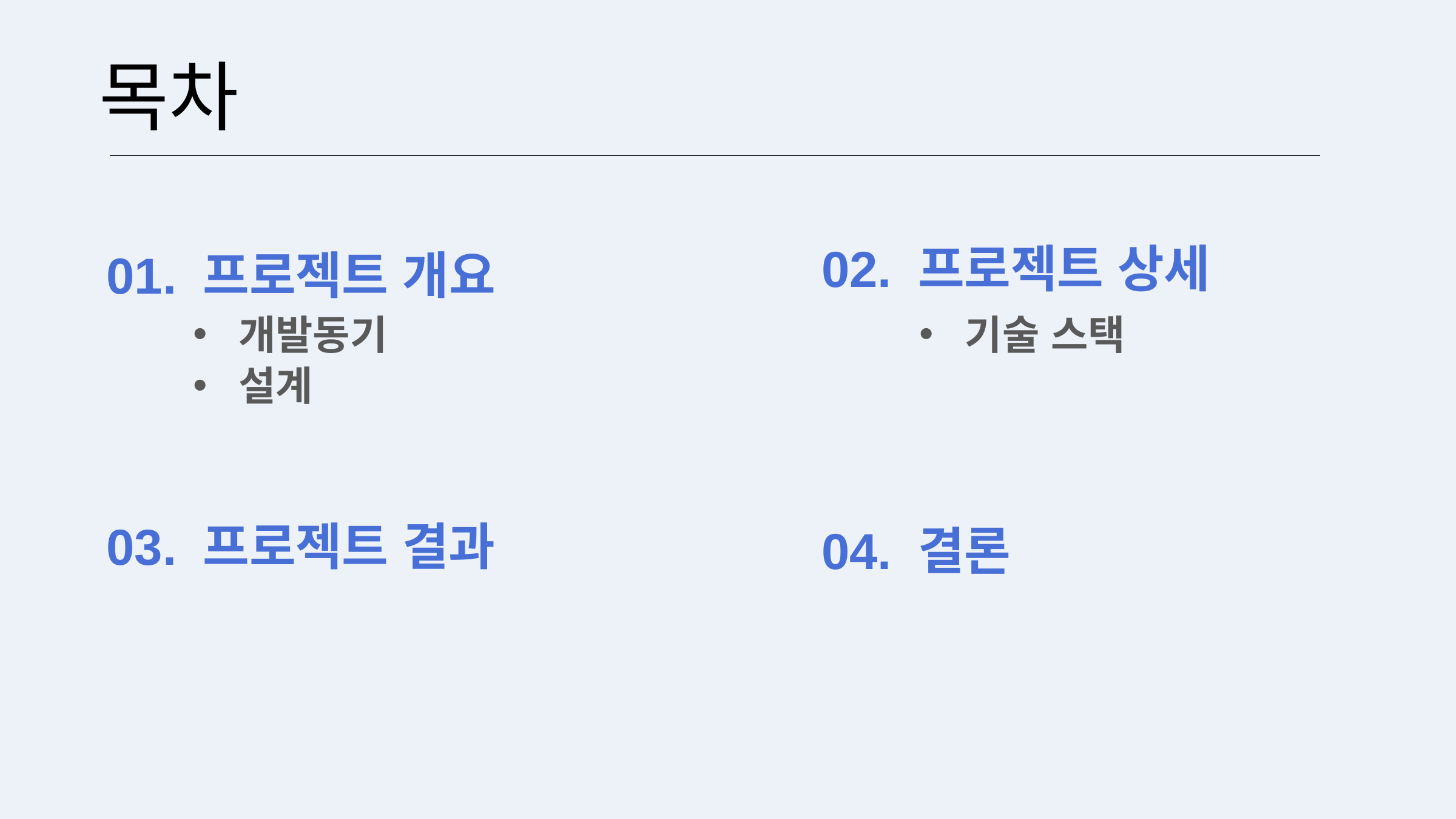

목차
02. 프로젝트 상세
01. 프로젝트 개요
개발동기
기술 스택
설계
03. 프로젝트 결과
04. 결론